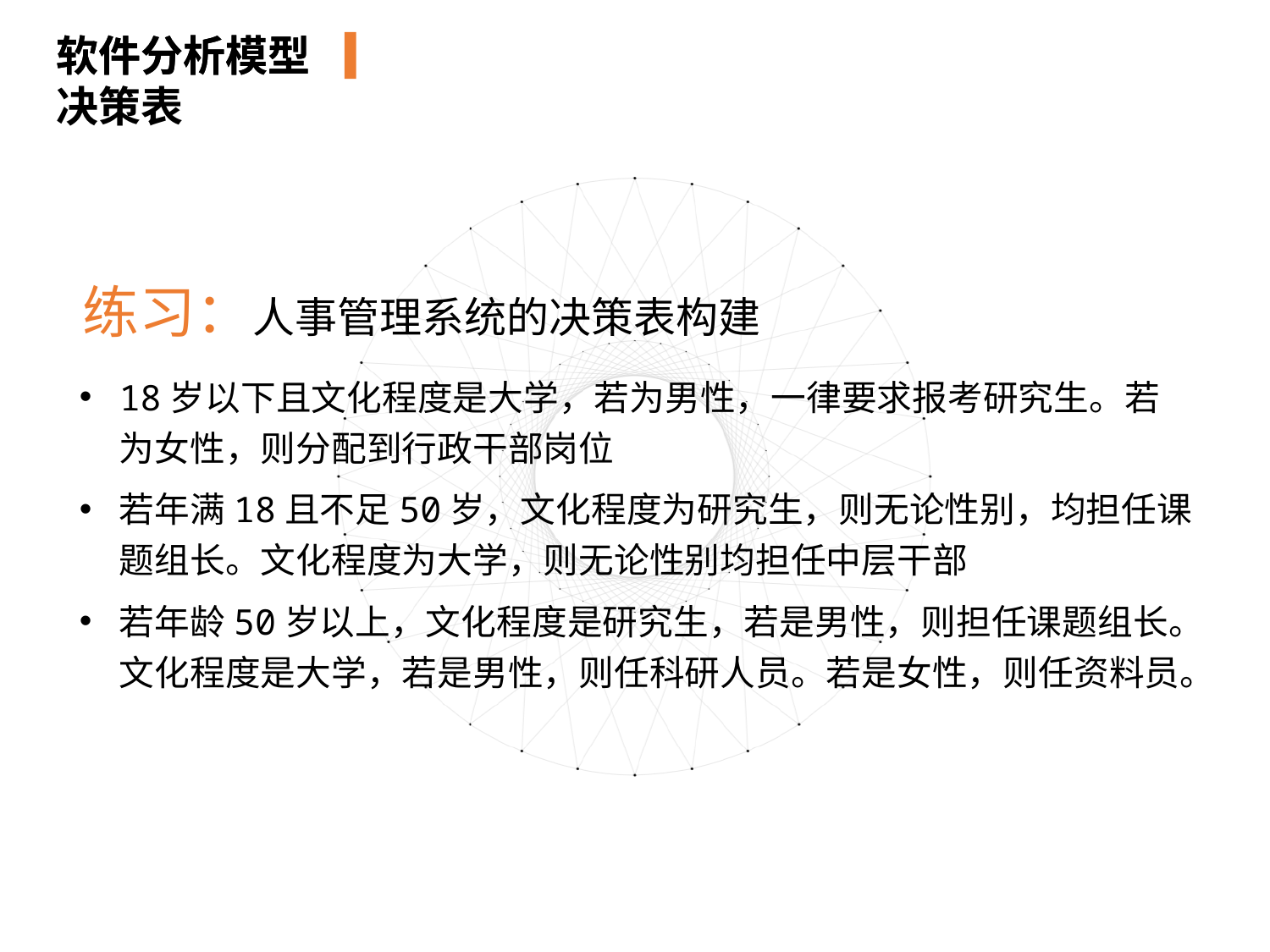

软件分析模型
软件分析模型决策表

练习：人事管理系统的决策表构建
18岁以下且文化程度是大学，若为男性，一律要求报考研究生。若为女性，则分配到行政干部岗位
若年满18且不足50岁，文化程度为研究生，则无论性别，均担任课题组长。文化程度为大学，则无论性别均担任中层干部
若年龄50岁以上，文化程度是研究生，若是男性，则担任课题组长。文化程度是大学，若是男性，则任科研人员。若是女性，则任资料员。